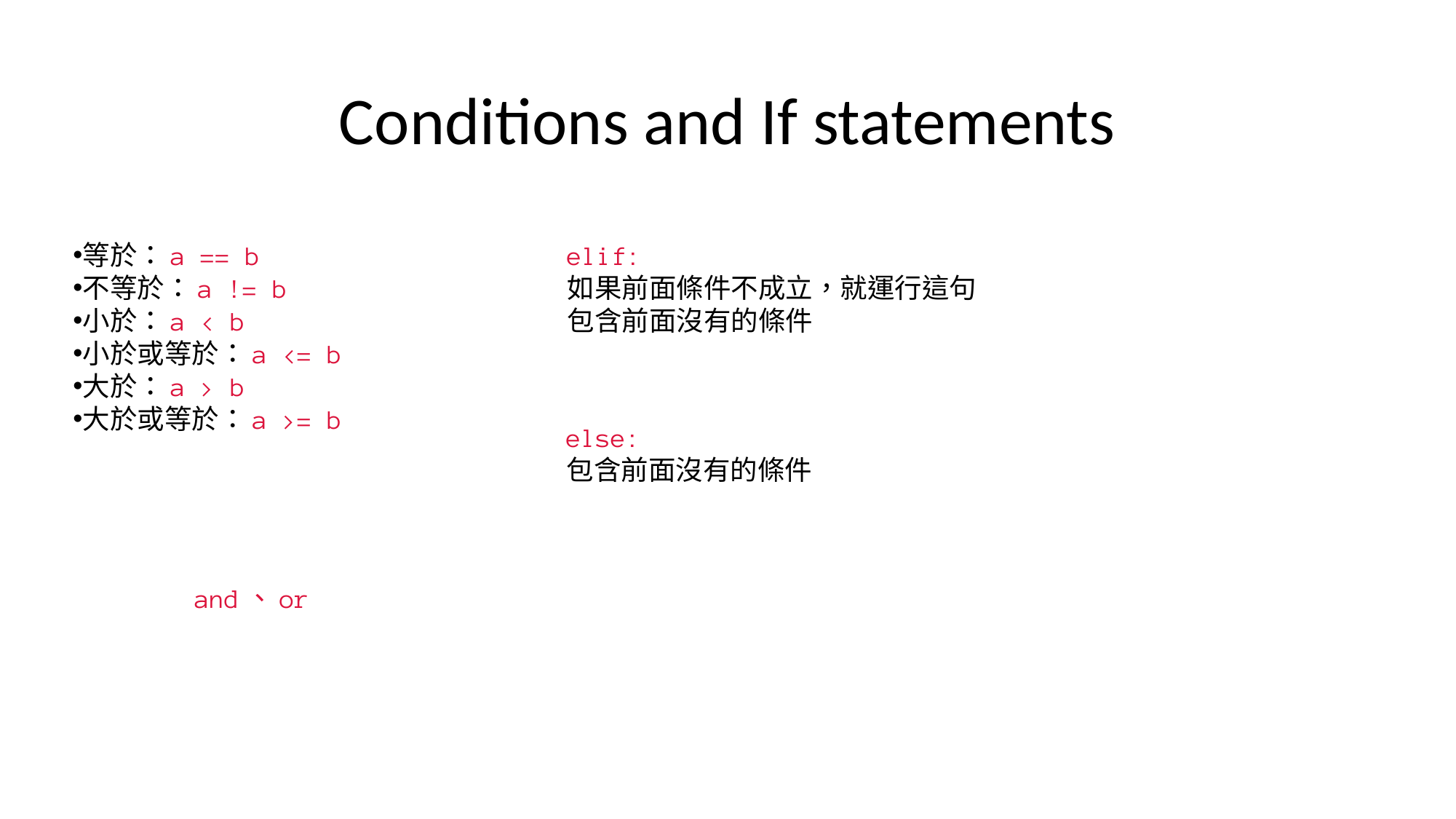

# Conditions and If statements
等於：a == b
不等於：a != b
小於：a < b
小於或等於：a <= b
大於：a > b
大於或等於：a >= b
elif:
如果前面條件不成立，就運行這句
包含前面沒有的條件
else:
包含前面沒有的條件
and、or